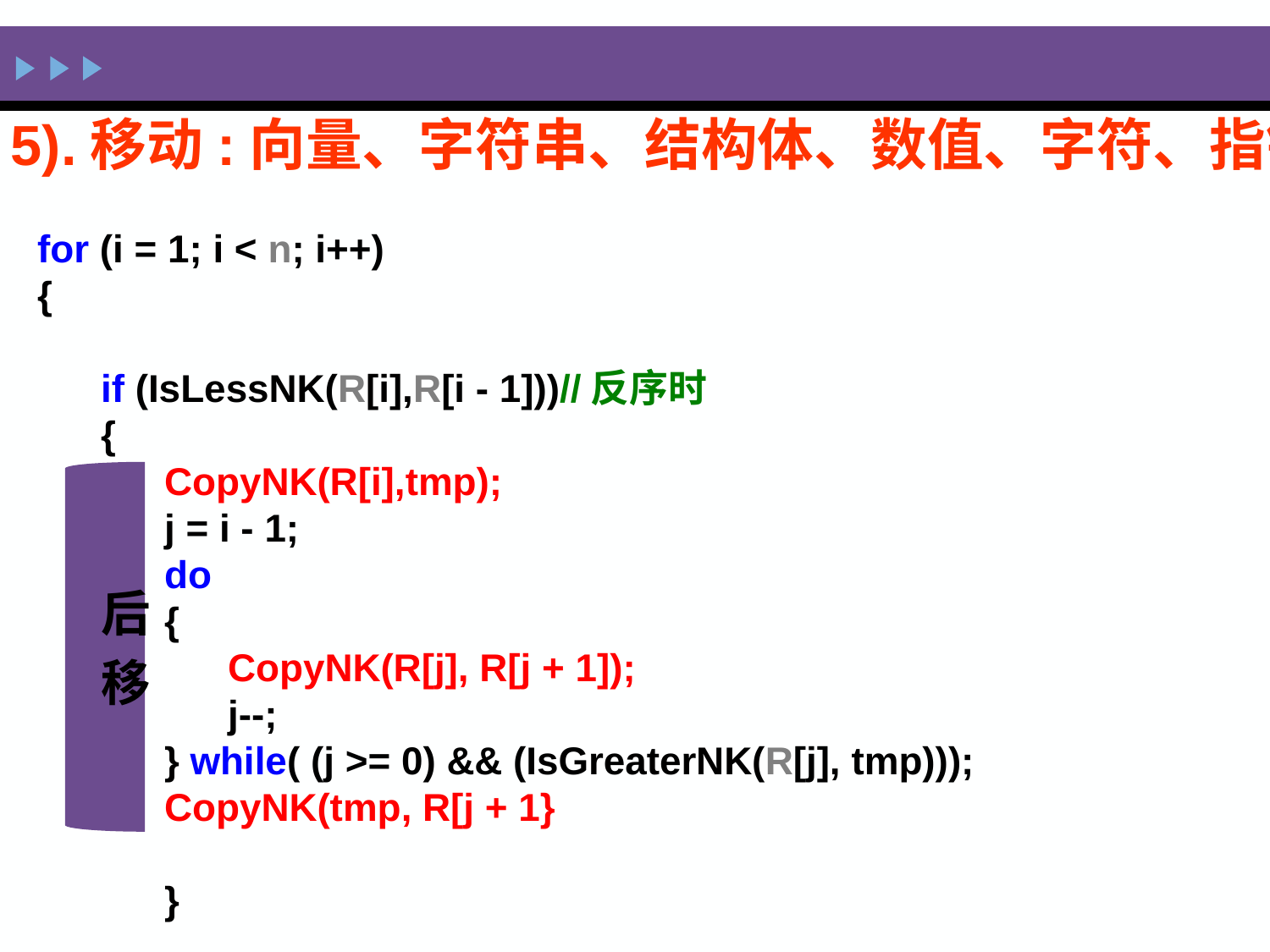

5).移动:向量、字符串、结构体、数值、字符、指针
for (i = 1; i < n; i++)
{

if (IsLessNK(R[i],R[i - 1]))//反序时
{
CopyNK(R[i],tmp);
j = i - 1;
do
{
CopyNK(R[j], R[j + 1]);
j--;
} while( (j >= 0) && (IsGreaterNK(R[j], tmp)));
CopyNK(tmp, R[j + 1}

}
后
移